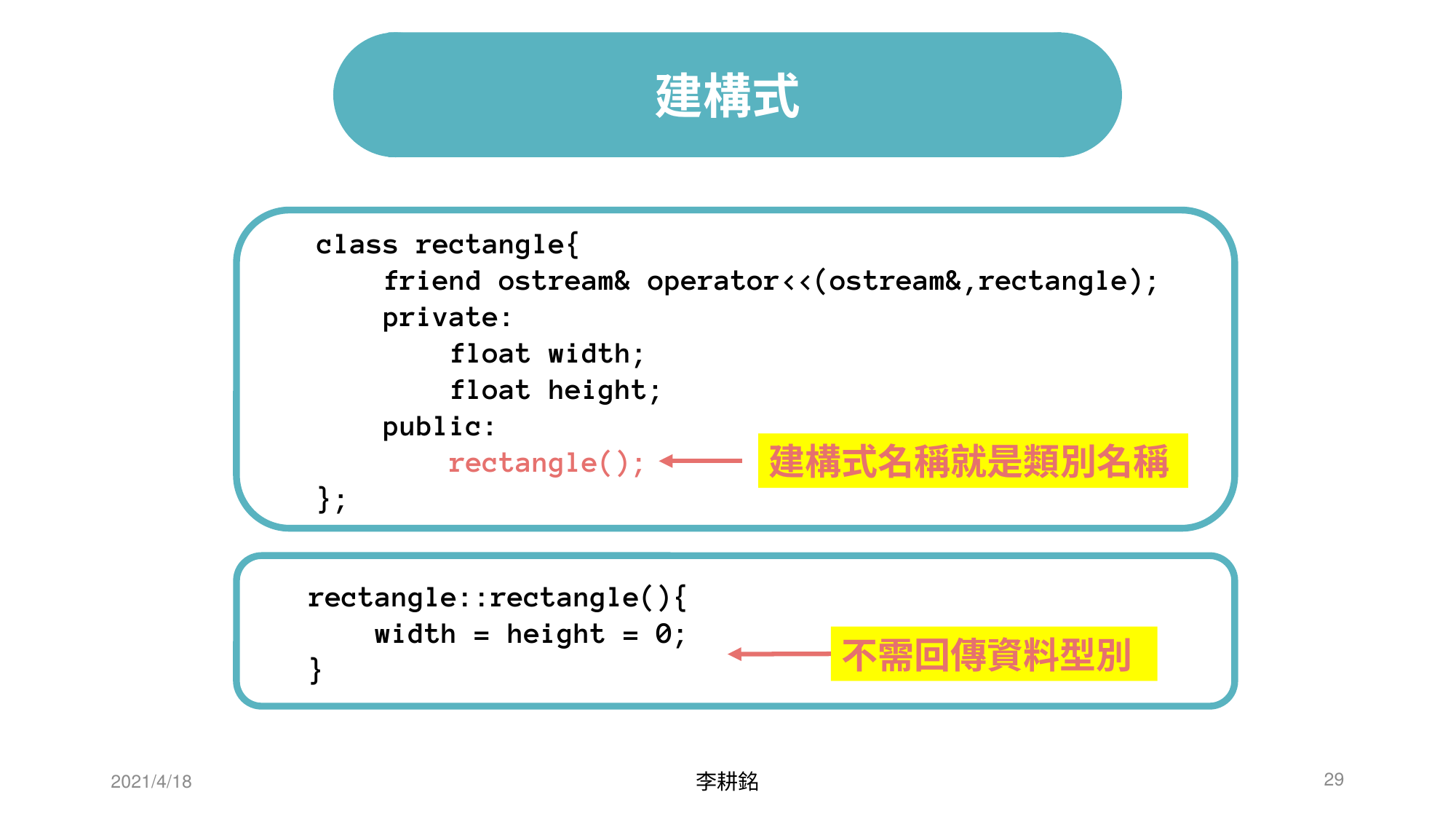

# 建構式
class rectangle{
    friend ostream& operator<<(ostream&,rectangle);
    private:
        float width;
        float height;
    public:
        rectangle();
};
建構式名稱就是類別名稱
rectangle::rectangle(){
    width = height = 0;
}
不需回傳資料型別
2021/4/18
李耕銘
29